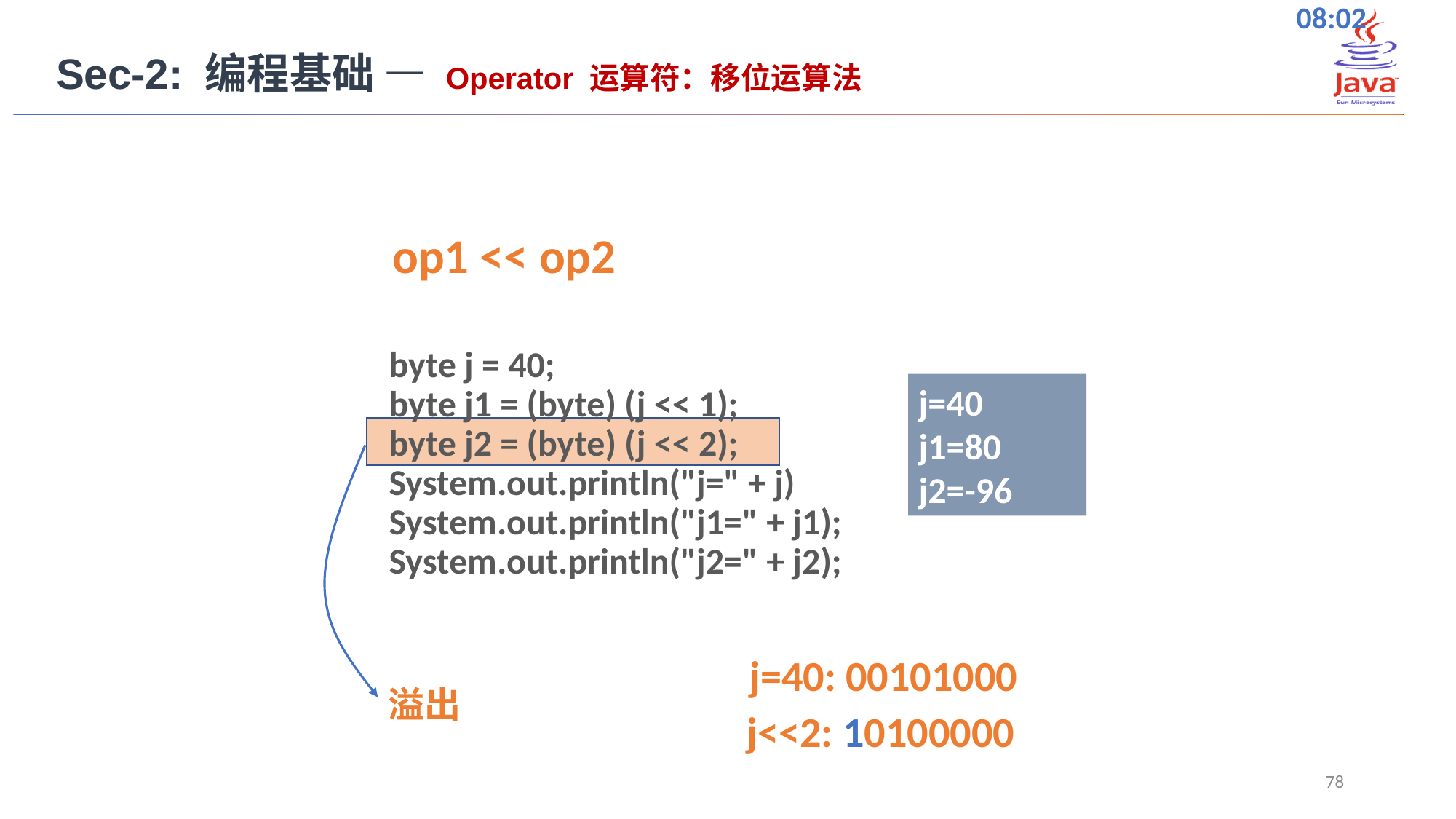

Sec-2: 编程基础 — Operator 运算符：移位运算法
op1 << op2
byte j = 40;
byte j1 = (byte) (j << 1);
byte j2 = (byte) (j << 2);
System.out.println("j=" + j)
System.out.println("j1=" + j1);
System.out.println("j2=" + j2);
j=40
j1=80
j2=-96

j=40: 00101000
溢出
j<<2: 10100000
78